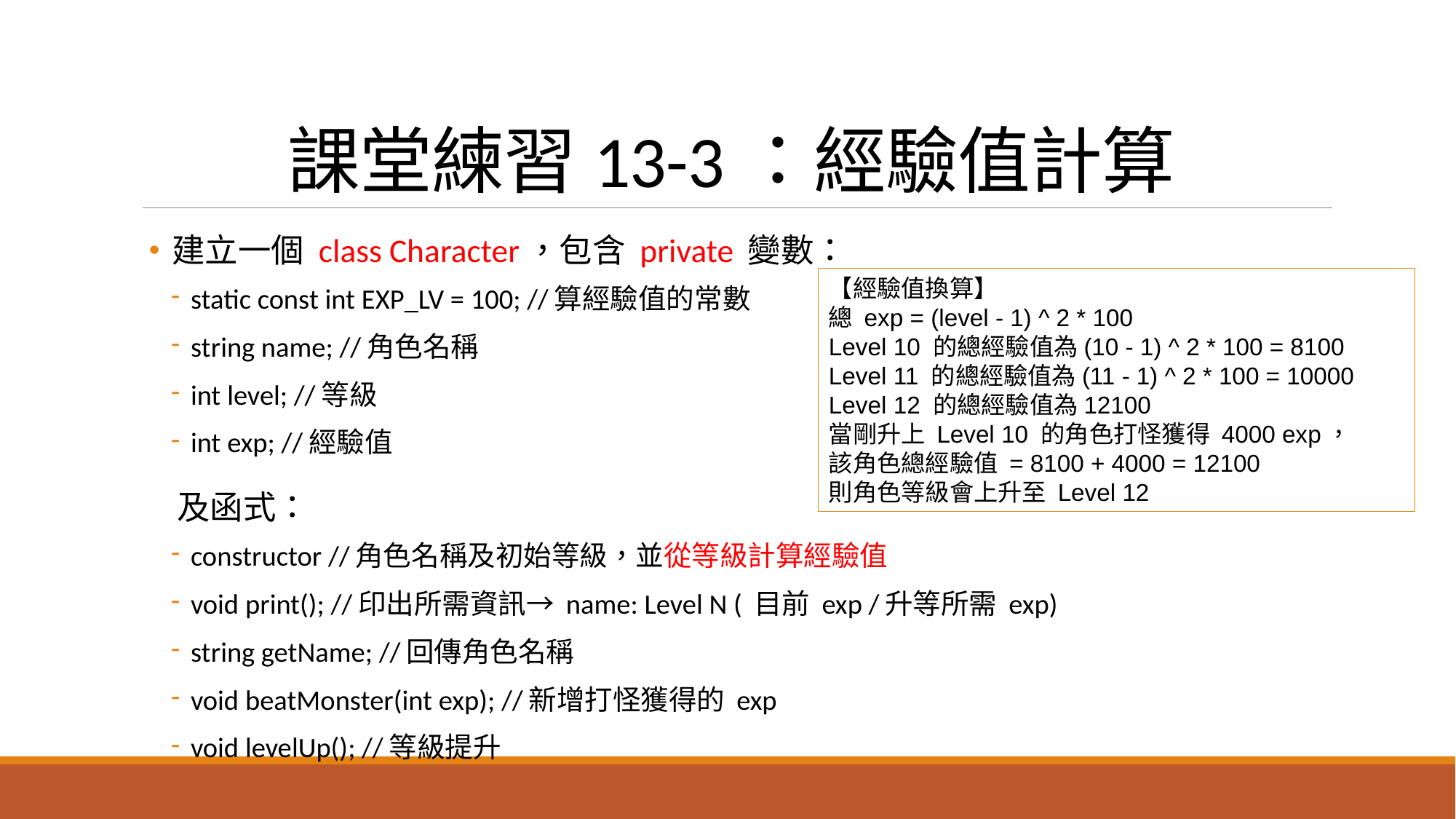

# 課堂練習13-3：經驗值計算
 建立一個 class Character，包含 private 變數：
static const int EXP_LV = 100; //算經驗值的常數
string name; //角色名稱
int level; //等級
int exp; //經驗值
   及函式：
constructor //角色名稱及初始等級，並從等級計算經驗值
void print(); //印出所需資訊→ name: Level N ( 目前 exp /升等所需 exp)
string getName; //回傳角色名稱
void beatMonster(int exp); //新增打怪獲得的 exp
void levelUp(); //等級提升
【經驗值換算】
總 exp = (level - 1) ^ 2 * 100
Level 10 的總經驗值為(10 - 1) ^ 2 * 100 = 8100
Level 11 的總經驗值為(11 - 1) ^ 2 * 100 = 10000
Level 12 的總經驗值為12100
當剛升上 Level 10 的角色打怪獲得 4000 exp，
該角色總經驗值 = 8100 + 4000 = 12100
則角色等級會上升至 Level 12